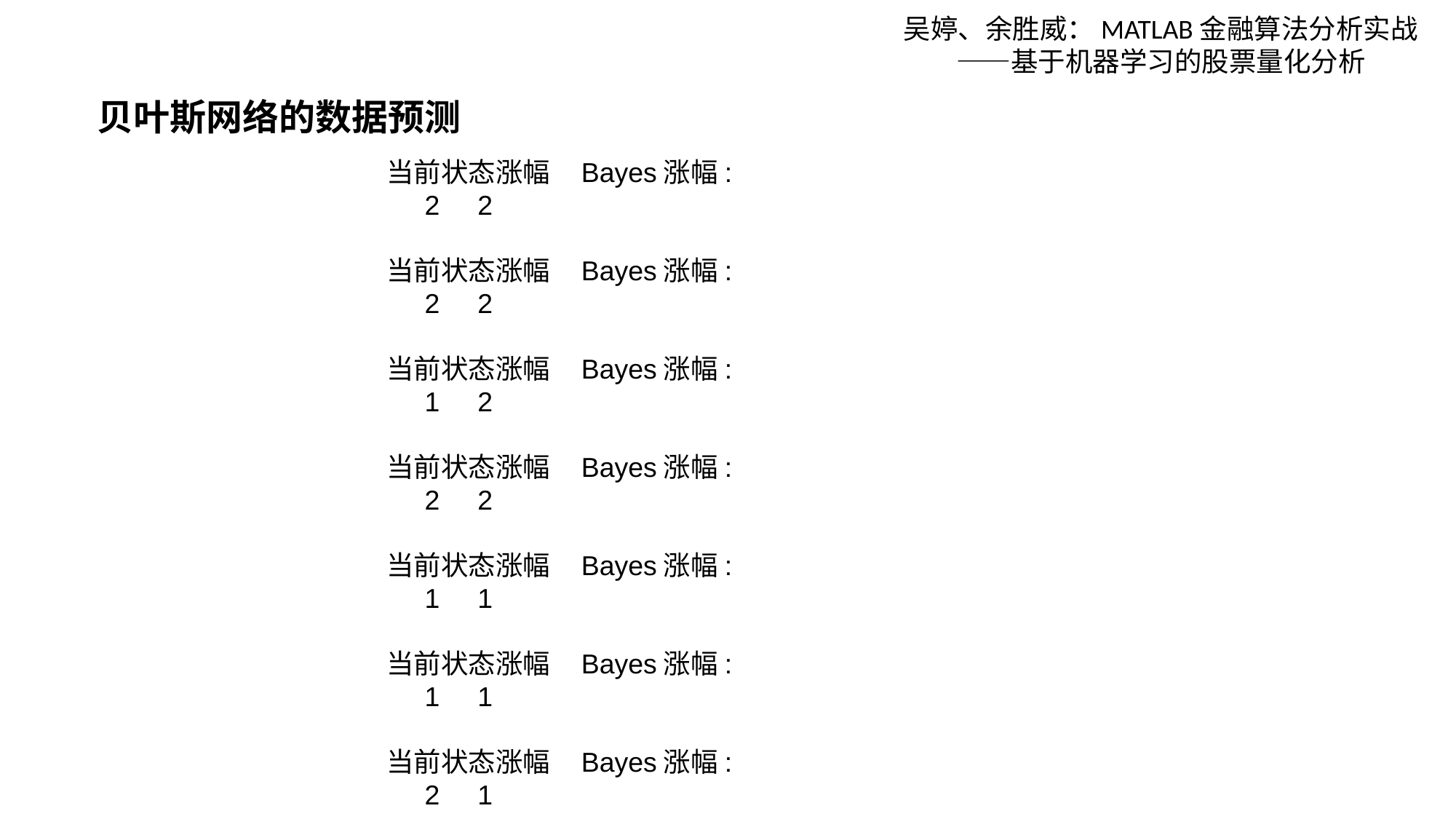

吴婷、余胜威：MATLAB金融算法分析实战——基于机器学习的股票量化分析
贝叶斯网络的数据预测

当前状态涨幅    Bayes涨幅:
     2     2

当前状态涨幅    Bayes涨幅:
     2     2

当前状态涨幅    Bayes涨幅:
     1     2

当前状态涨幅    Bayes涨幅:
     2     2

当前状态涨幅    Bayes涨幅:
     1     1

当前状态涨幅    Bayes涨幅:
     1     1

当前状态涨幅    Bayes涨幅:
     2     1